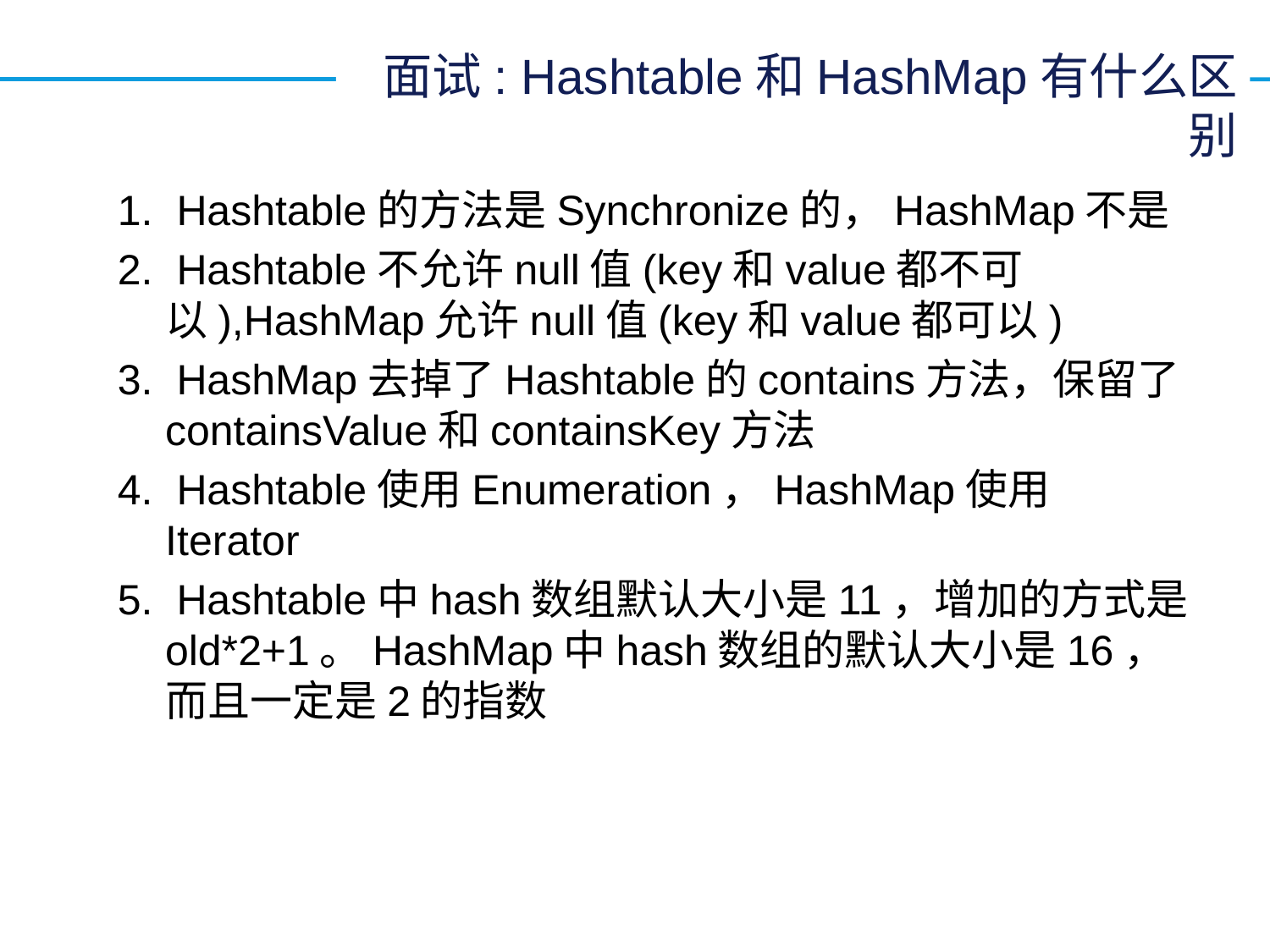

面试: Hashtable和HashMap有什么区别
1.  Hashtable的方法是Synchronize的，HashMap不是
2.  Hashtable不允许null值(key和value都不可以),HashMap允许null值(key和value都可以)
3.  HashMap去掉了Hashtable的contains方法，保留了containsValue和containsKey方法
4.  Hashtable使用Enumeration，HashMap使用Iterator
5.  Hashtable中hash数组默认大小是11，增加的方式是 old*2+1。HashMap中hash数组的默认大小是16，而且一定是2的指数